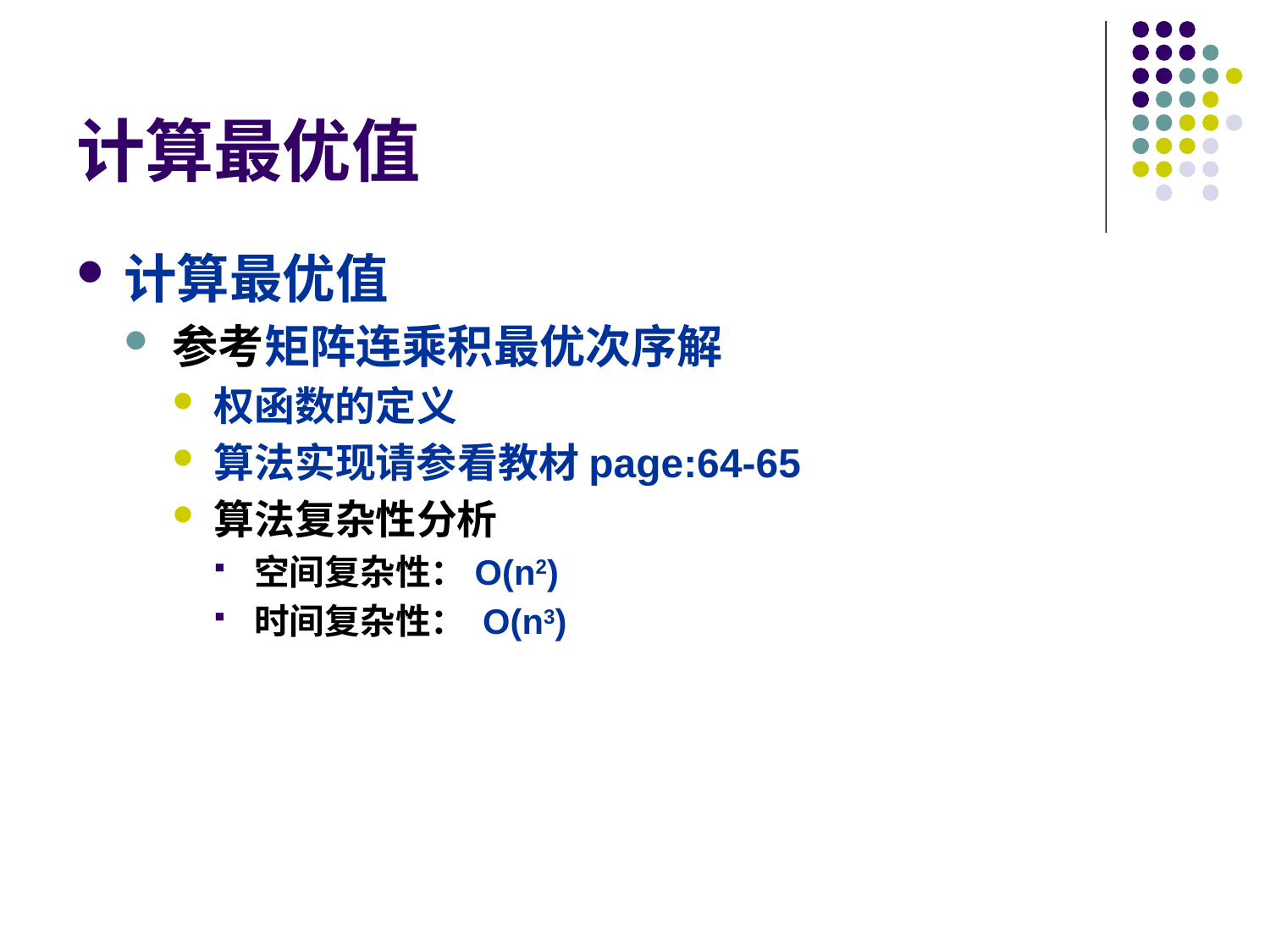

# 计算最优值
计算最优值
参考矩阵连乘积最优次序解
权函数的定义
算法实现请参看教材page:64-65
算法复杂性分析
空间复杂性：O(n2)
时间复杂性： O(n3)